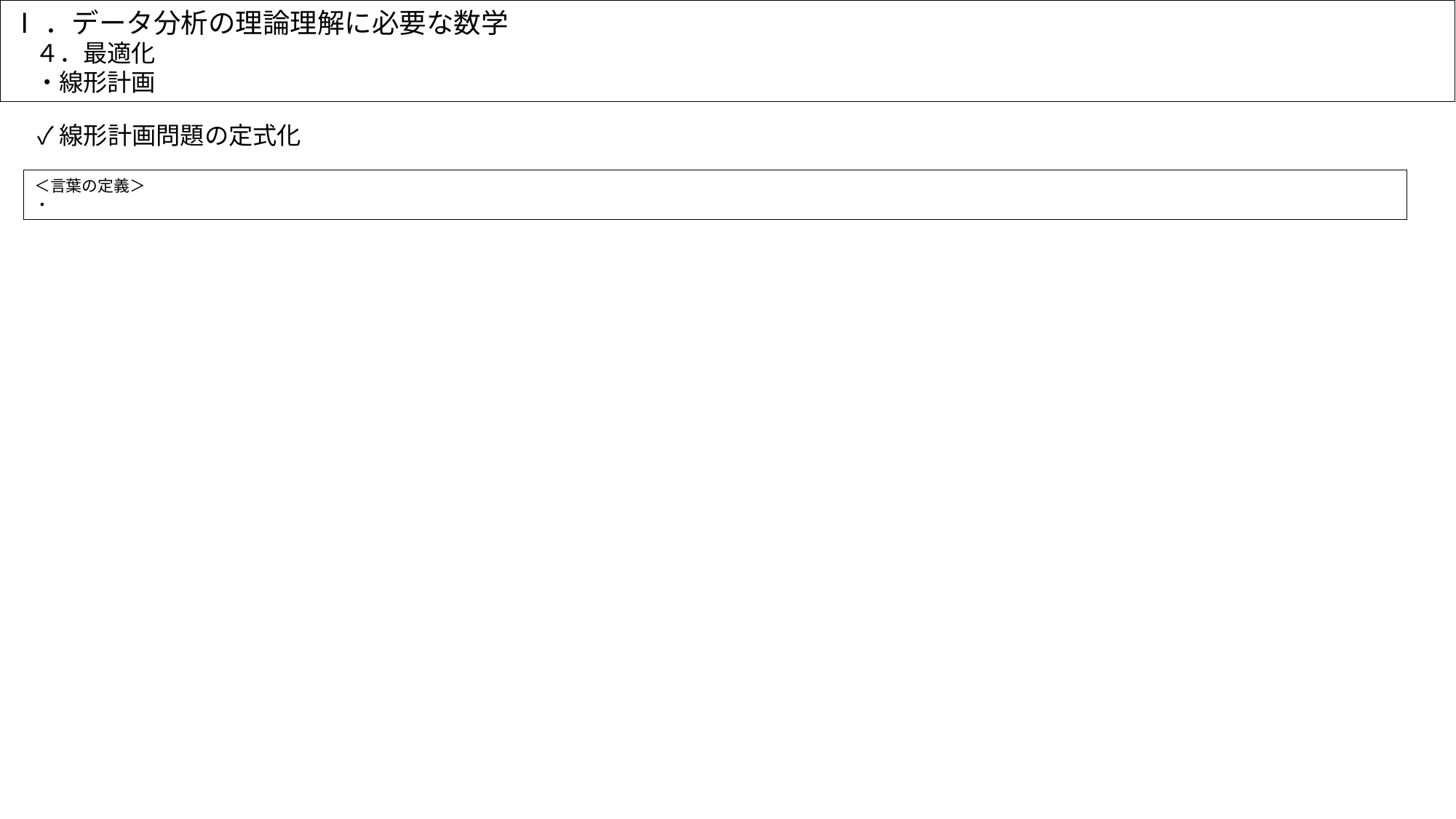

Ⅰ．データ分析の理論理解に必要な数学
　４．最適化
　・線形計画
✓線形計画問題の定式化
＜言葉の定義＞
・